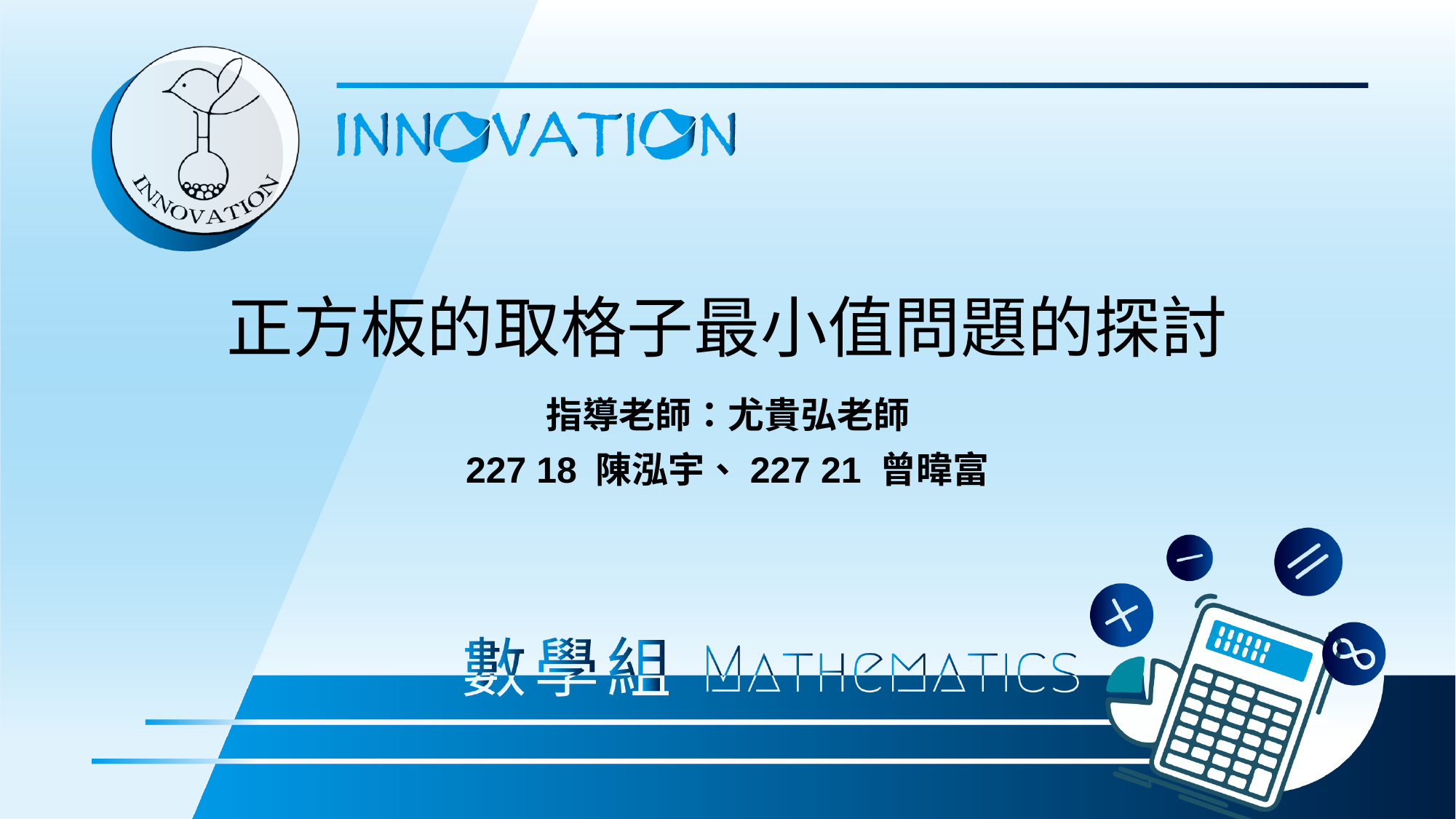

正方板的取格子最小值問題的探討
指導老師：尤貴弘老師
227 18 陳泓宇、227 21 曾暐富